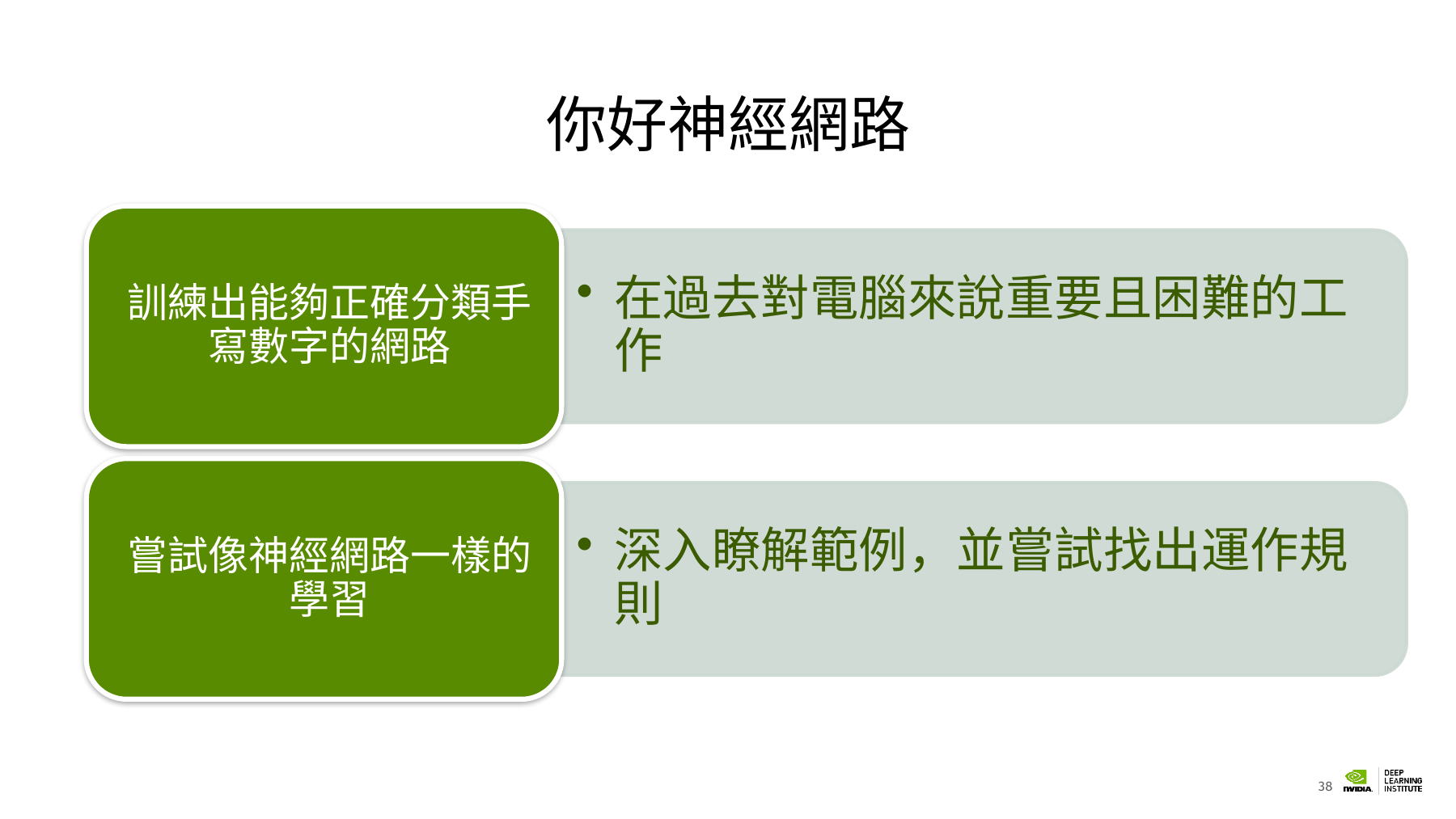

# 你好神經網路
在過去對電腦來說重要且困難的工作
訓練出能夠正確分類手寫數字的網路
深入瞭解範例，並嘗試找出運作規則
嘗試像神經網路一樣的學習